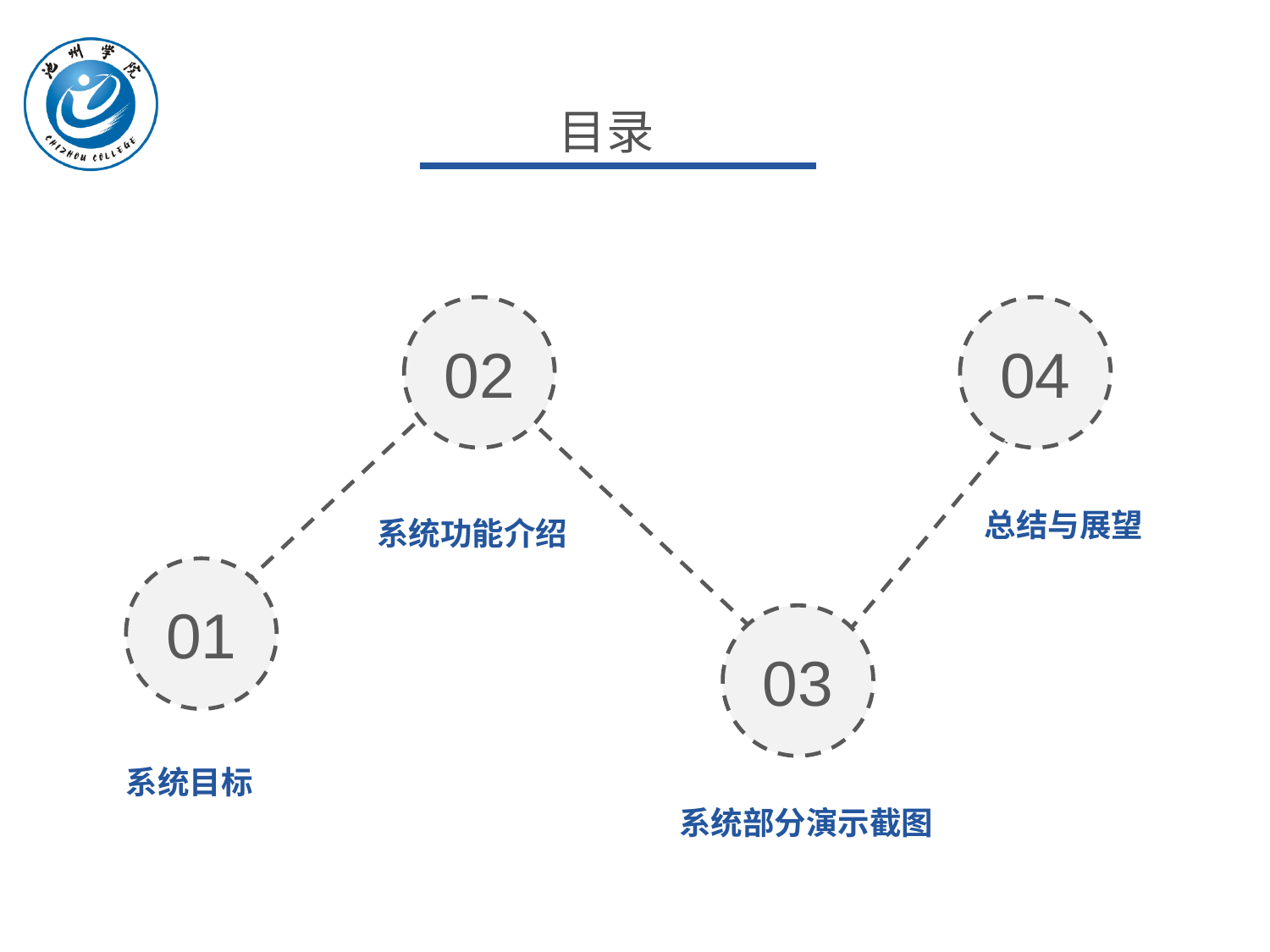

目录
02
04
总结与展望
系统功能介绍
01
03
系统目标
系统部分演示截图